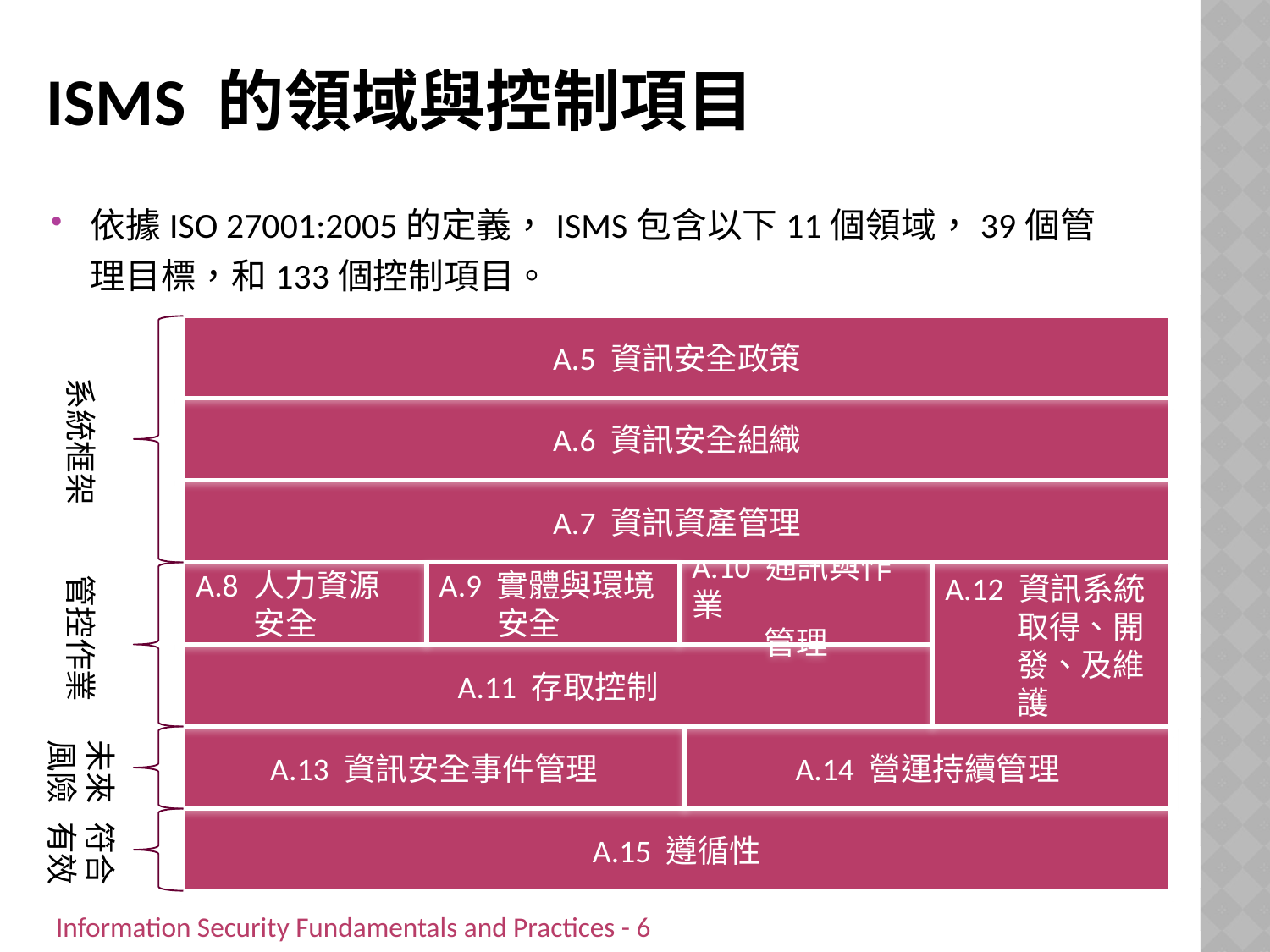

# ISMS 的領域與控制項目
依據ISO 27001:2005的定義，ISMS包含以下11個領域，39個管理目標，和133個控制項目。

A.5 資訊安全政策
系統框架
A.6 資訊安全組織
A.7 資訊資產管理
管控作業

A.8 人力資源
       安全
A.9 實體與環境
       安全
A.10 通訊與作業
         管理
A.12 資訊系統
         取得、開
         發、及維
         護
A.11 存取控制

A.13 資訊安全事件管理
A.14 營運持續管理
未來風險

A.15 遵循性
符合有效